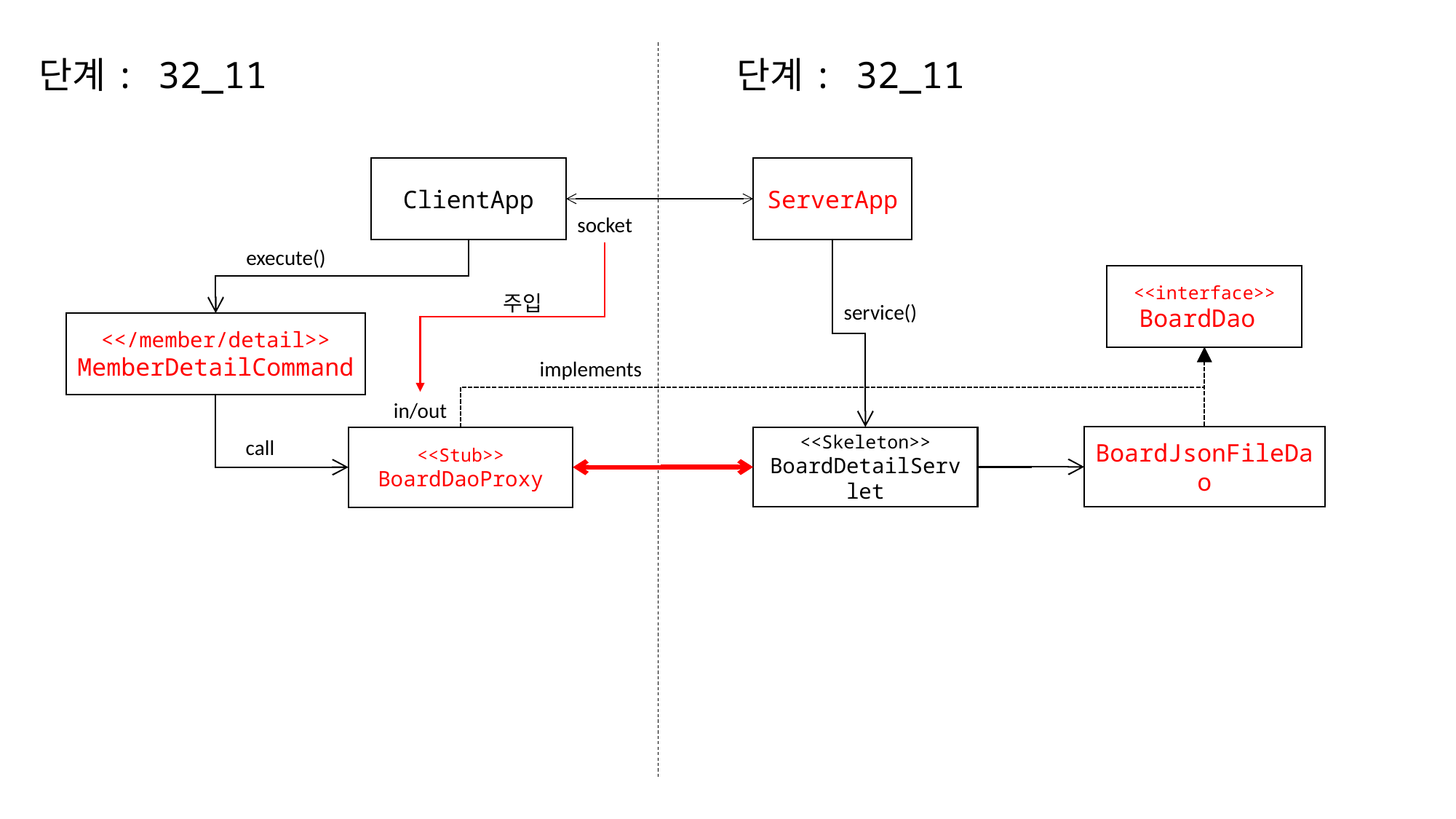

단계: 32_11
단계: 32_11
ClientApp
ServerApp
socket
execute()
<<interface>>
BoardDao
주입
service()
<</member/detail>>
MemberDetailCommand
implements
in/out
BoardJsonFileDao
<<Skeleton>>
BoardDetailServlet
<<Stub>>
BoardDaoProxy
call